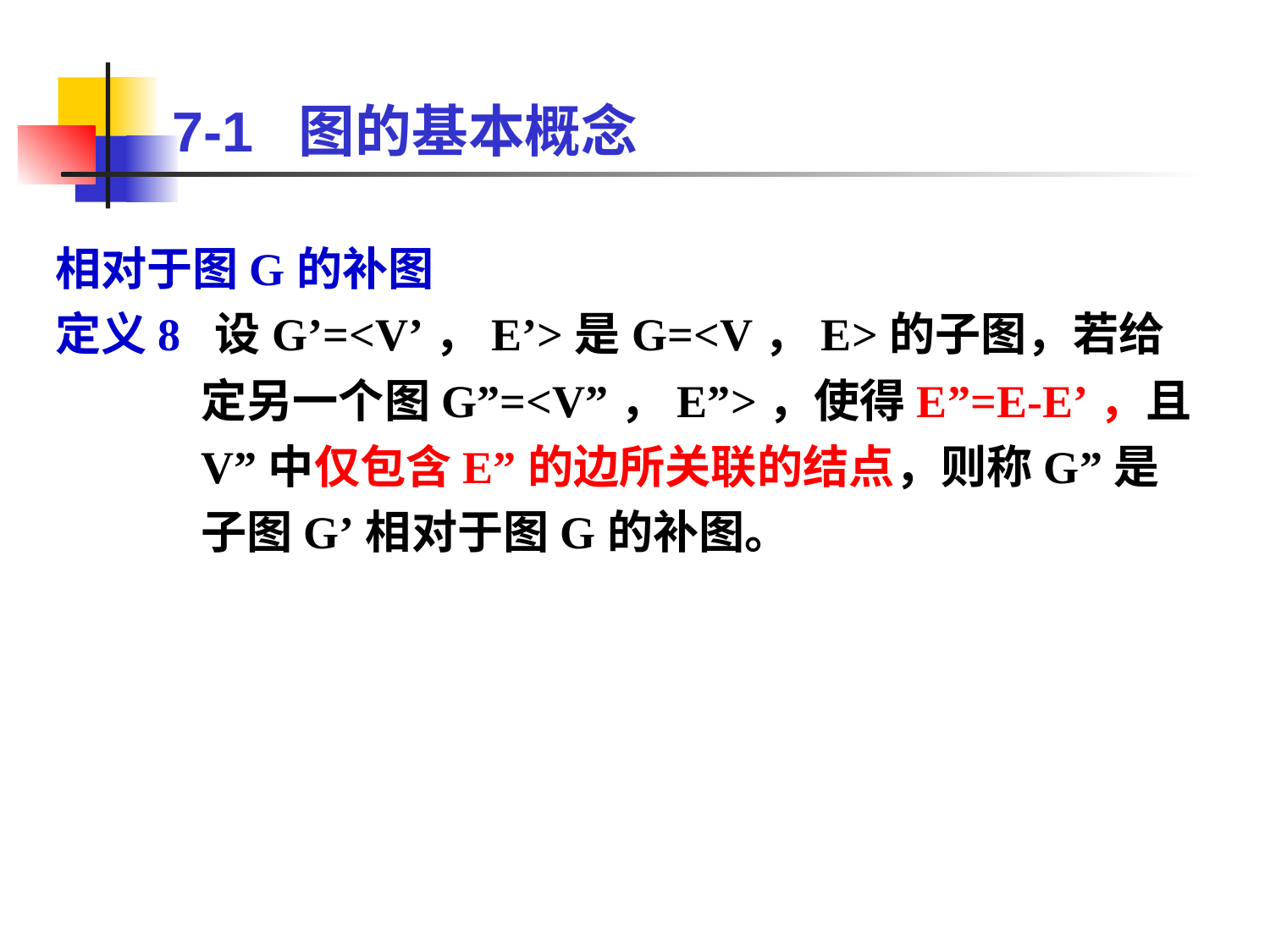

# 7-1  图的基本概念
相对于图G的补图
定义8  设G’=<V’，E’>是G=<V，E>的子图，若给定另一个图G”=<V”，E”>，使得E”=E-E’，且V”中仅包含E”的边所关联的结点，则称G”是子图G’相对于图G的补图。

25